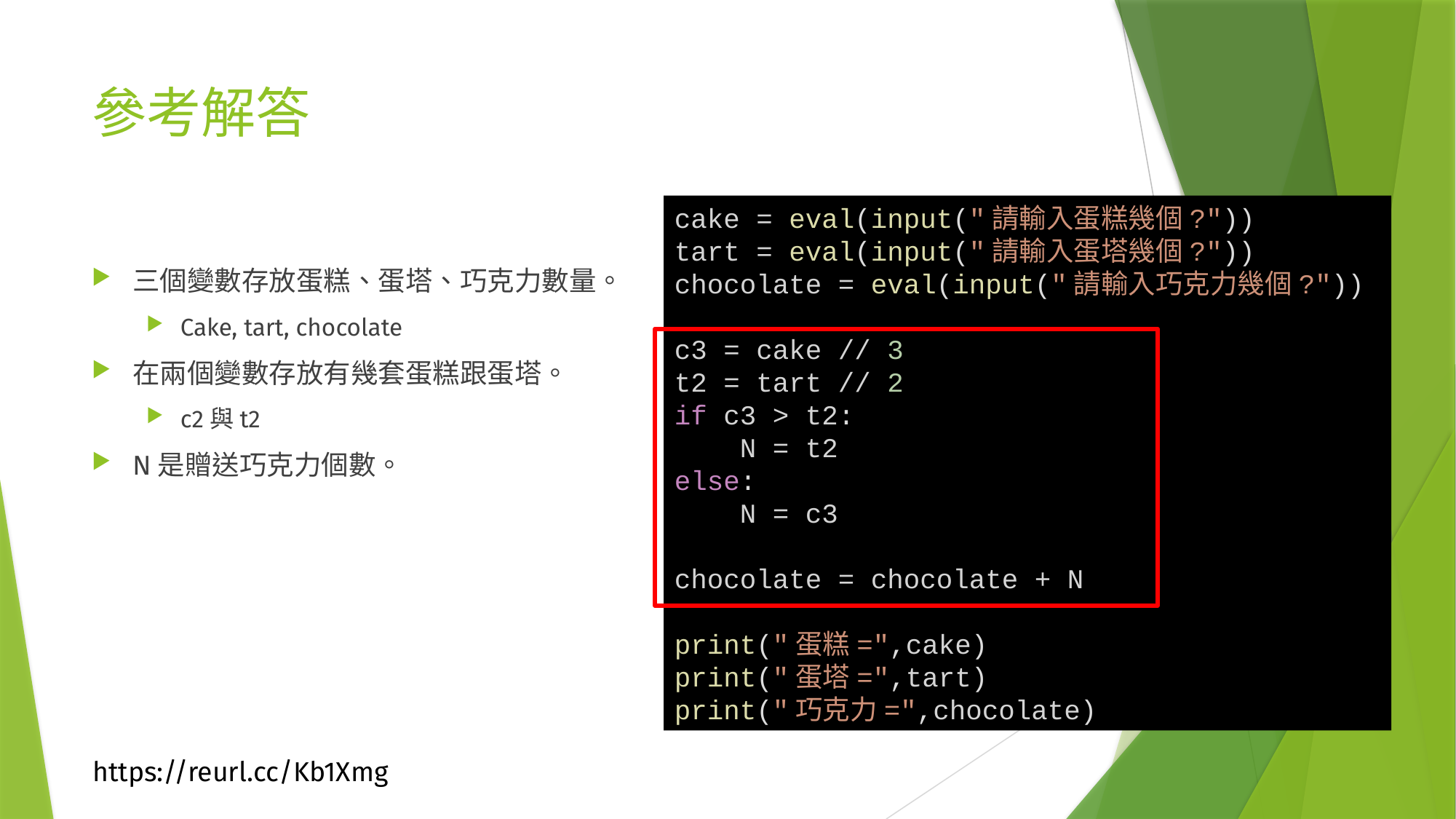

# 參考解答
cake = eval(input("請輸入蛋糕幾個?"))
tart = eval(input("請輸入蛋塔幾個?"))
chocolate = eval(input("請輸入巧克力幾個?"))
c3 = cake // 3
t2 = tart // 2
if c3 > t2:
    N = t2
else:
    N = c3
chocolate = chocolate + N
print("蛋糕=",cake)
print("蛋塔=",tart)
print("巧克力=",chocolate)
三個變數存放蛋糕、蛋塔、巧克力數量。
Cake, tart, chocolate
在兩個變數存放有幾套蛋糕跟蛋塔。
c2與t2
N是贈送巧克力個數。